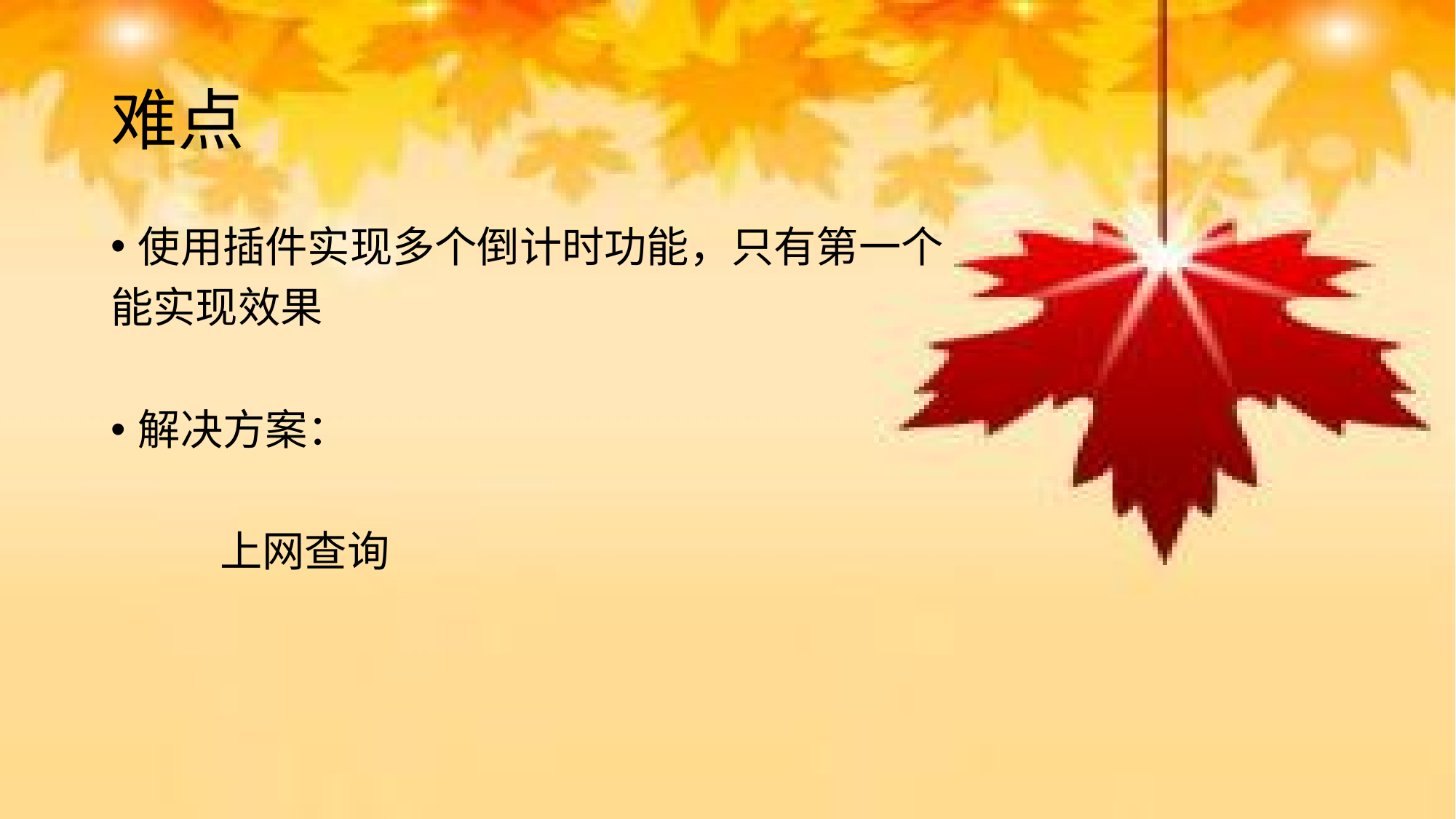

# 难点
使用插件实现多个倒计时功能，只有第一个
能实现效果

解决方案：

	上网查询